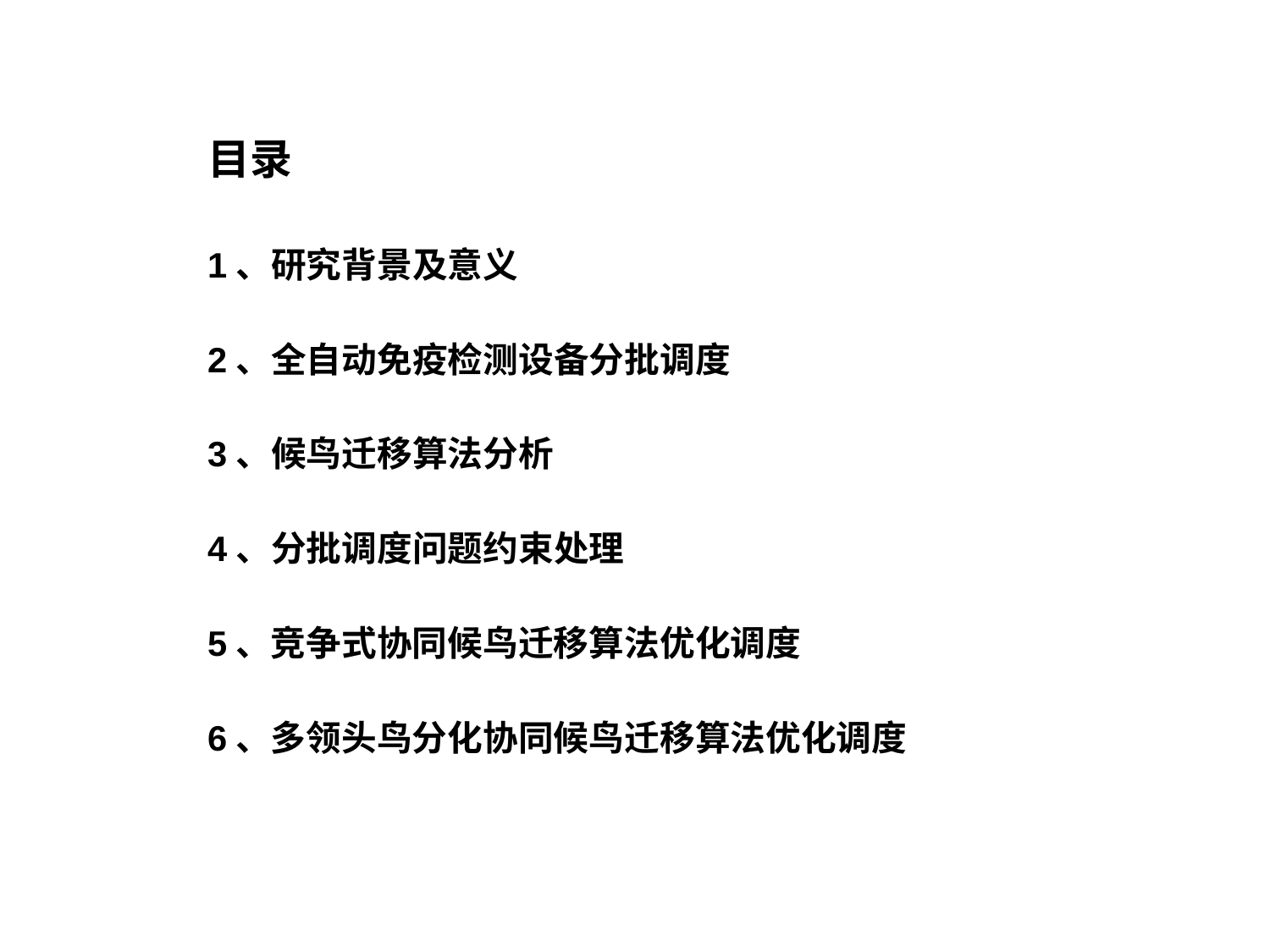

目录
1、研究背景及意义
2、全自动免疫检测设备分批调度
3、候鸟迁移算法分析
4、分批调度问题约束处理
5、竞争式协同候鸟迁移算法优化调度
6、多领头鸟分化协同候鸟迁移算法优化调度